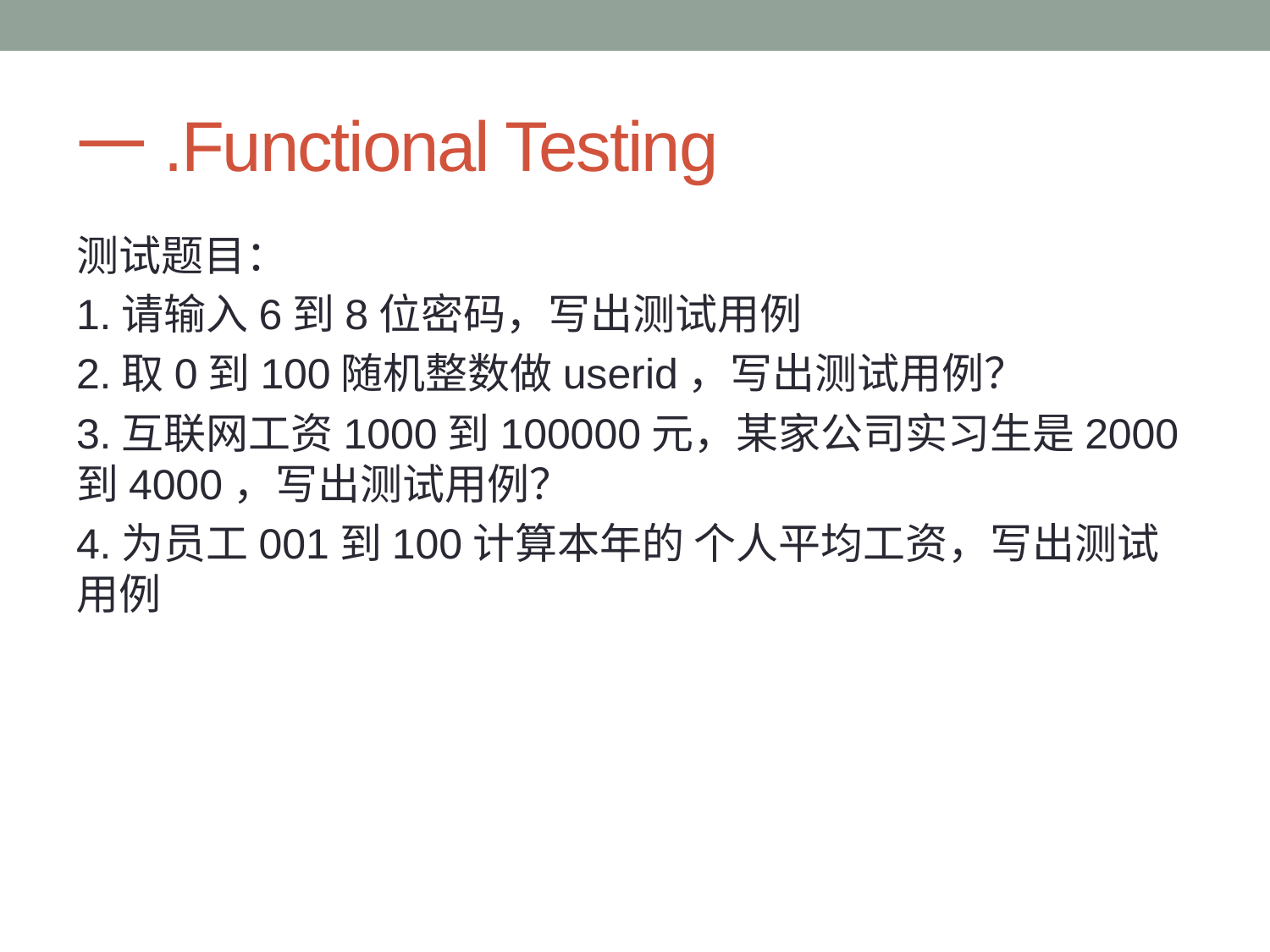

# 一.Functional Testing
测试题目：
1.请输入6到8位密码，写出测试用例
2.取0到100随机整数做userid，写出测试用例？
3.互联网工资1000到100000元，某家公司实习生是2000到4000，写出测试用例？
4.为员工001到100计算本年的 个人平均工资，写出测试用例